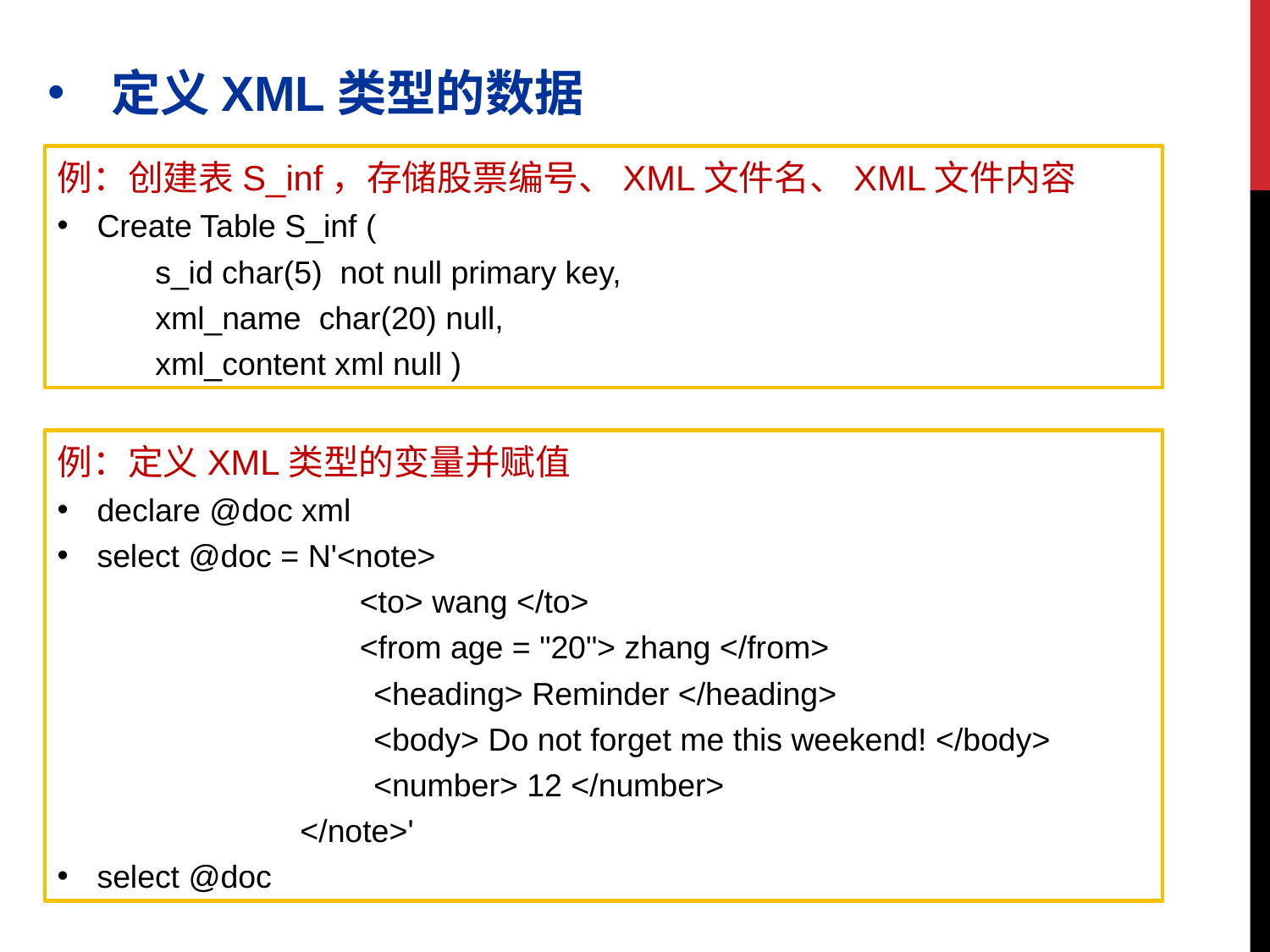

定义XML类型的数据
例：创建表S_inf，存储股票编号、XML文件名、XML文件内容
Create Table S_inf (
           s_id char(5)  not null primary key,
           xml_name  char(20) null,
           xml_content xml null )
例：定义XML类型的变量并赋值
declare @doc xml
select @doc = N'<note>
                                  <to> wang </to>
                                  <from age = "20"> zhang </from>
		       <heading> Reminder </heading>
		       <body> Do not forget me this weekend! </body>
		       <number> 12 </number>
	             </note>'
select @doc